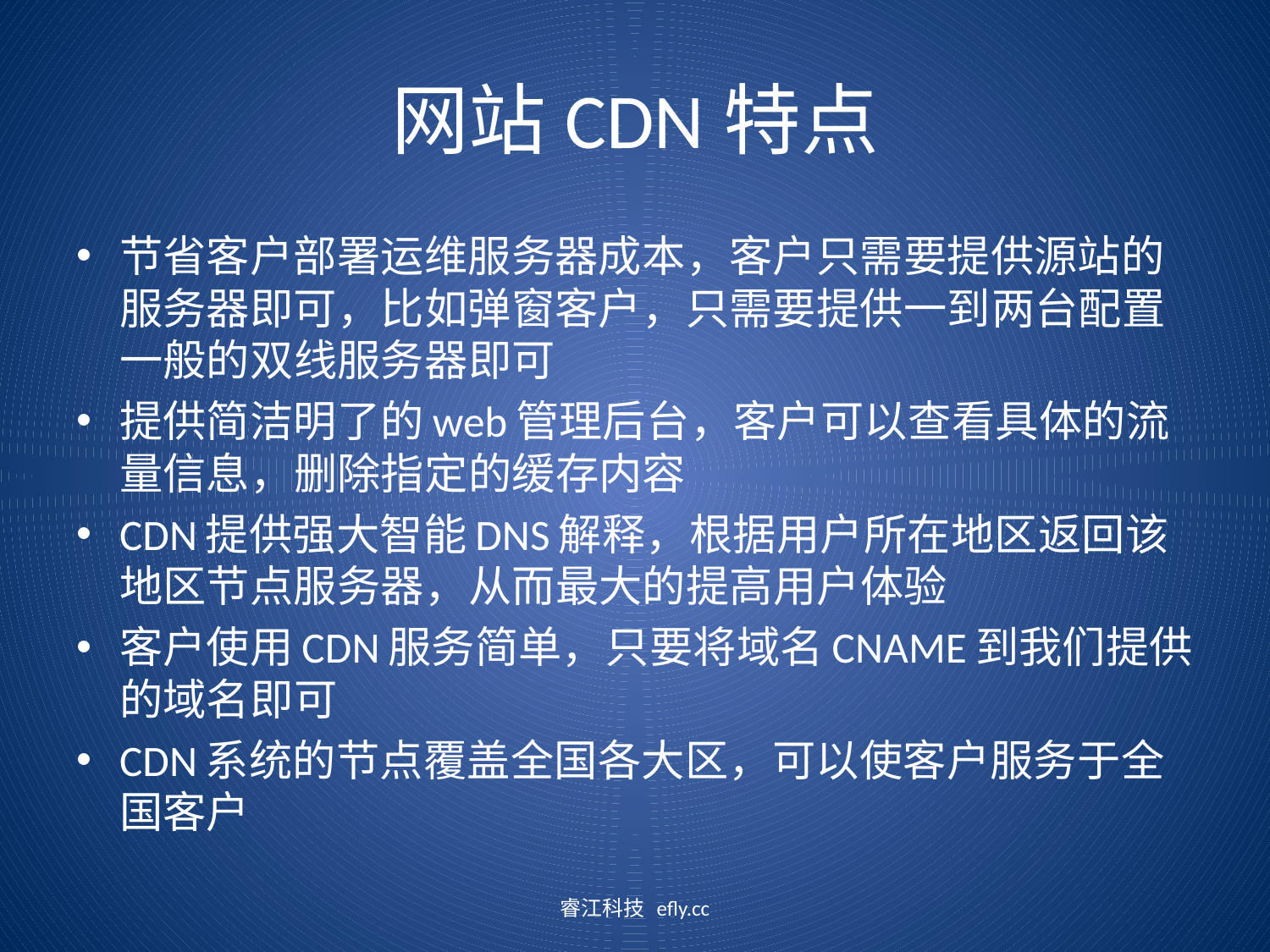

# 网站CDN特点
节省客户部署运维服务器成本，客户只需要提供源站的服务器即可，比如弹窗客户，只需要提供一到两台配置一般的双线服务器即可
提供简洁明了的web管理后台，客户可以查看具体的流量信息，删除指定的缓存内容
CDN提供强大智能DNS解释，根据用户所在地区返回该地区节点服务器，从而最大的提高用户体验
客户使用CDN服务简单，只要将域名CNAME到我们提供的域名即可
CDN系统的节点覆盖全国各大区，可以使客户服务于全国客户

睿江科技 efly.cc